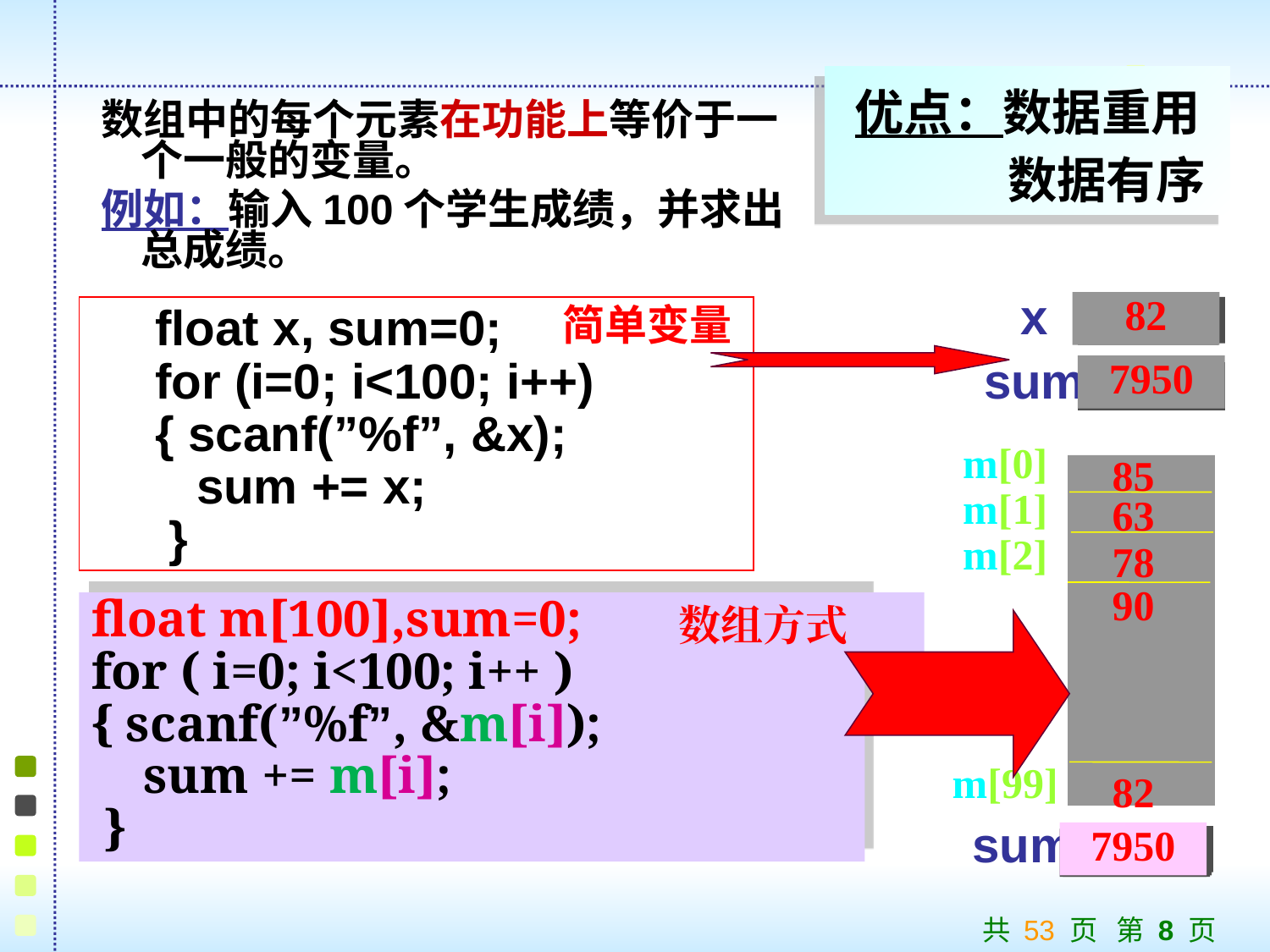

优点：数据重用
             数据有序
数组中的每个元素在功能上等价于一个一般的变量。
例如：输入100个学生成绩，并求出总成绩。
x

sum

85
简单变量
float x, sum=0;
for (i=0; i<100; i++)
{ scanf(”%f”, &x);
   sum += x;
 }
82
63
85
7950
148
m[0]
m[1]
m[2]

m[99]

sum

85
63
78
90
float m[100],sum=0;
for ( i=0; i<100; i++ )
{ scanf(”%f”, &m[i]);
    sum += m[i];
 }
数组方式
82
7950
85
148
226
316
共 53 页   第 8 页